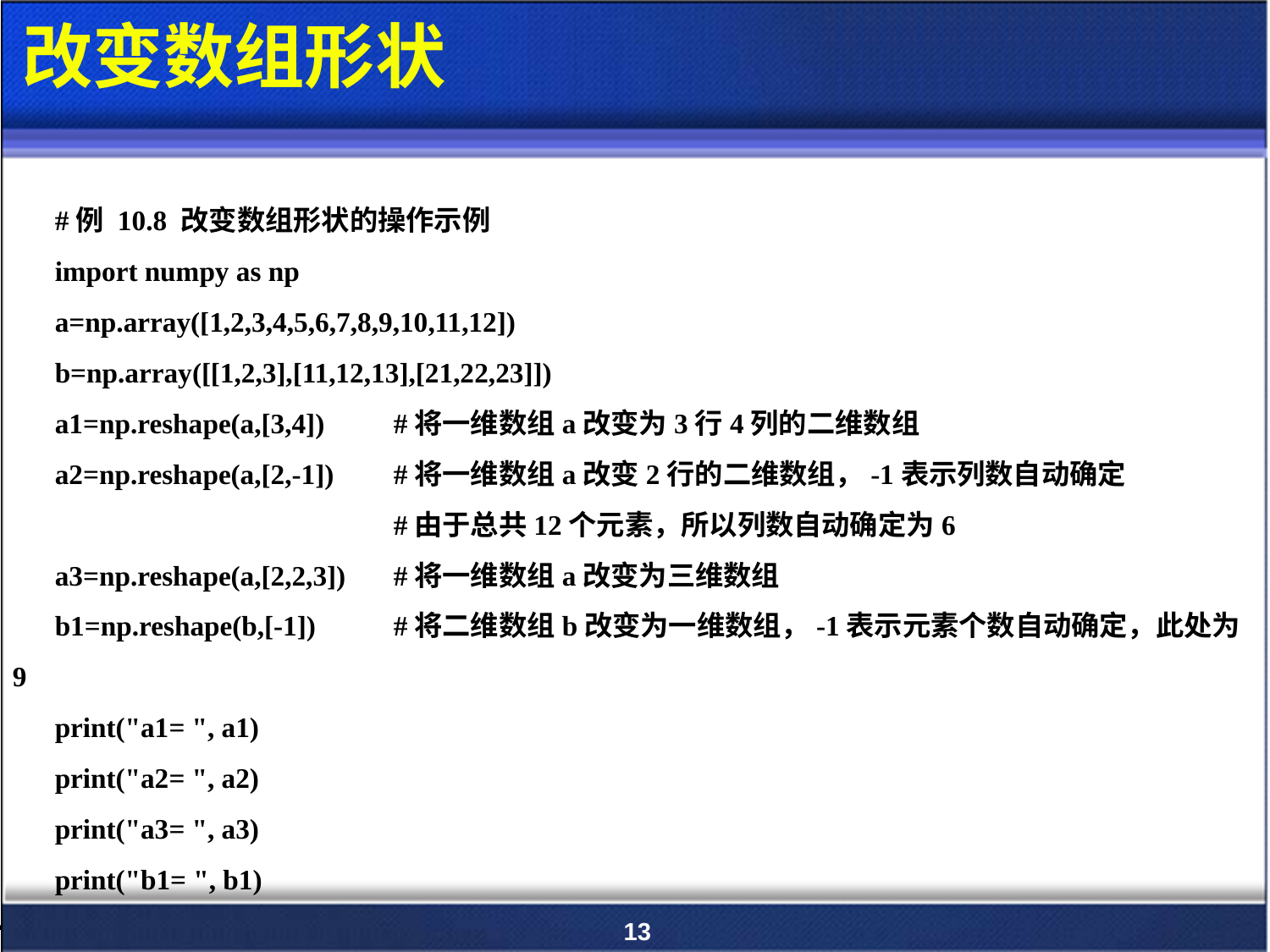

# 改变数组形状
#例 10.8 改变数组形状的操作示例
import numpy as np
a=np.array([1,2,3,4,5,6,7,8,9,10,11,12])
b=np.array([[1,2,3],[11,12,13],[21,22,23]])
a1=np.reshape(a,[3,4]) 	#将一维数组a改变为3行4列的二维数组
a2=np.reshape(a,[2,-1]) 	#将一维数组a改变2行的二维数组，-1表示列数自动确定
 			#由于总共12个元素，所以列数自动确定为6
a3=np.reshape(a,[2,2,3]) 	#将一维数组a改变为三维数组
b1=np.reshape(b,[-1]) 	#将二维数组b改变为一维数组，-1表示元素个数自动确定，此处为9
print("a1= ", a1)
print("a2= ", a2)
print("a3= ", a3)
print("b1= ", b1)
13